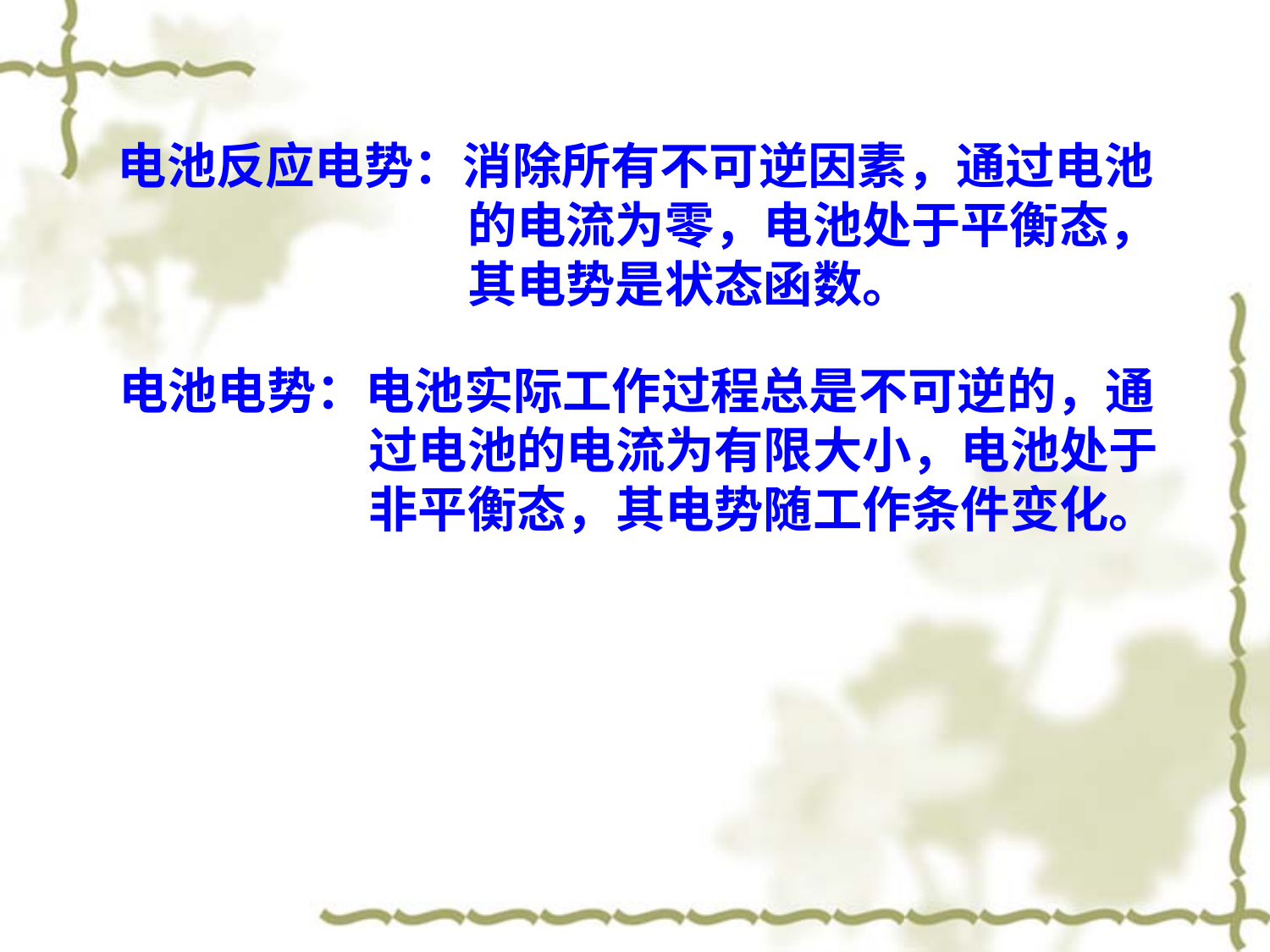

电池反应电势：消除所有不可逆因素，通过电池的电流为零，电池处于平衡态，其电势是状态函数。
电池电势：电池实际工作过程总是不可逆的，通过电池的电流为有限大小，电池处于非平衡态，其电势随工作条件变化。